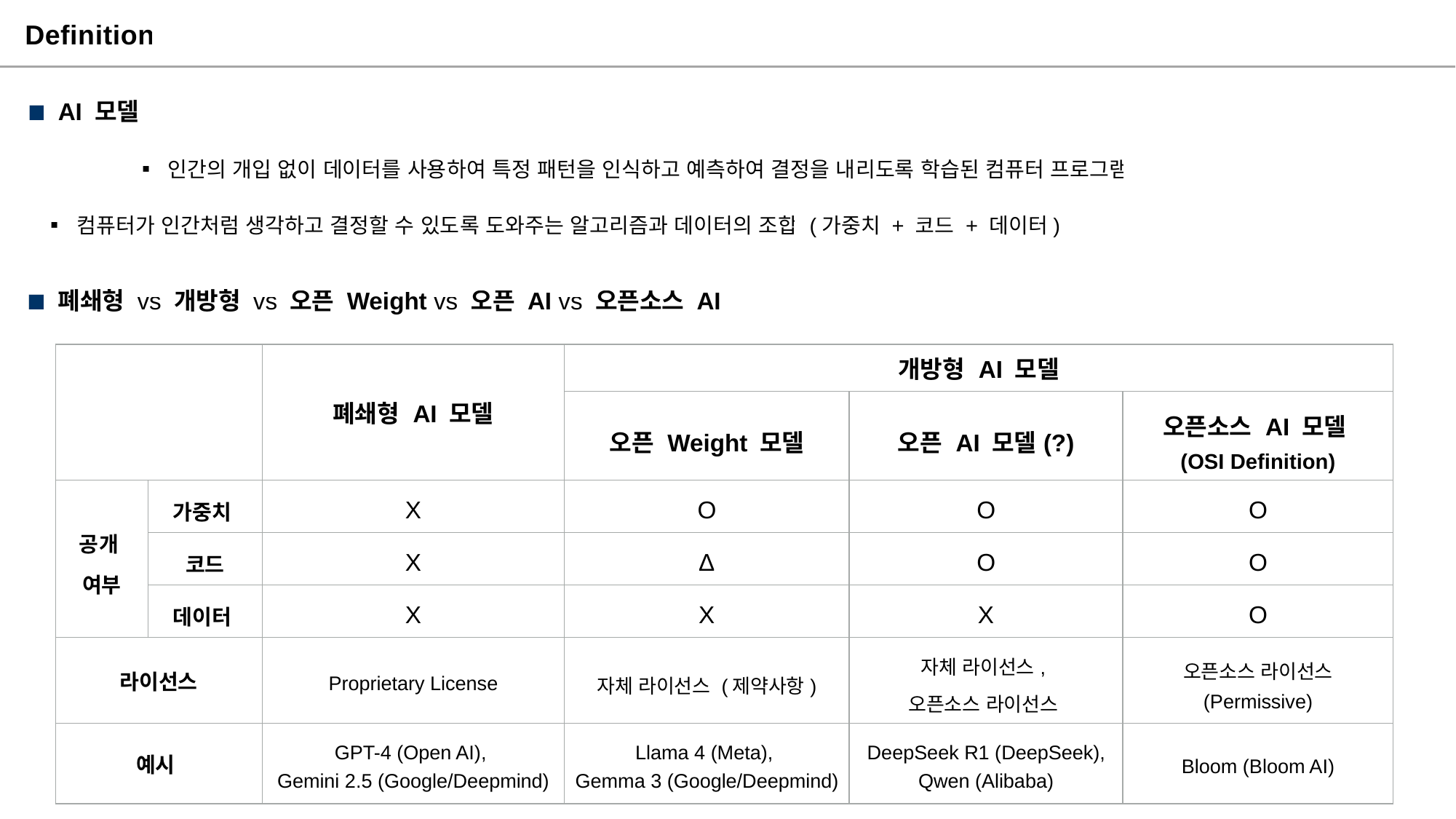

# Definition
AI 모델
	▪ 인간의 개입 없이 데이터를 사용하여 특정 패턴을 인식하고 예측하여 결정을 내리도록 학습된 컴퓨터 프로그램
   ▪ 컴퓨터가 인간처럼 생각하고 결정할 수 있도록 도와주는 알고리즘과 데이터의 조합 (가중치 + 코드 + 데이터)
폐쇄형 vs 개방형 vs 오픈 Weight vs 오픈 AI vs 오픈소스 AI

|  |  | 폐쇄형 AI 모델 | 개방형 AI 모델 |  |  |
| --- | --- | --- | --- | --- | --- |
|  |  |  | 오픈 Weight 모델 | 오픈 AI 모델(?) | 오픈소스 AI 모델 (OSI Definition) |
| 공개 여부 | 가중치 | X | O | O | O |
|  | 코드 | X | Δ | O | O |
|  | 데이터 | X | X | X | O |
| 라이선스 |  | Proprietary License | 자체 라이선스 (제약사항) | 자체 라이선스, 오픈소스 라이선스 | 오픈소스 라이선스 (Permissive) |
| 예시 |  | GPT-4 (Open AI), Gemini 2.5 (Google/Deepmind) | Llama 4 (Meta), Gemma 3 (Google/Deepmind) | DeepSeek R1 (DeepSeek), Qwen (Alibaba) | Bloom (Bloom AI) |